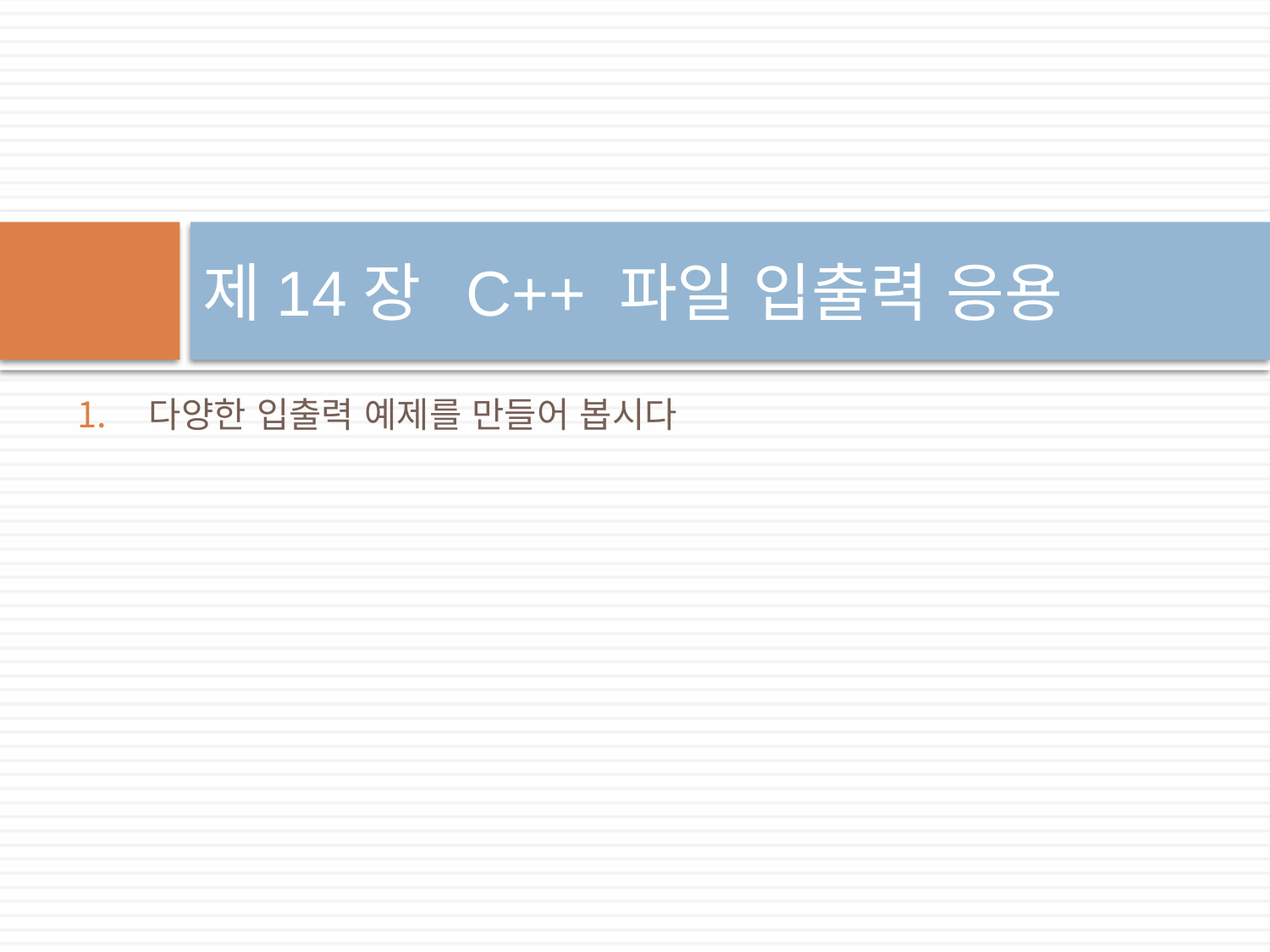

# 제14장  C++ 파일 입출력 응용
다양한 입출력 예제를 만들어 봅시다